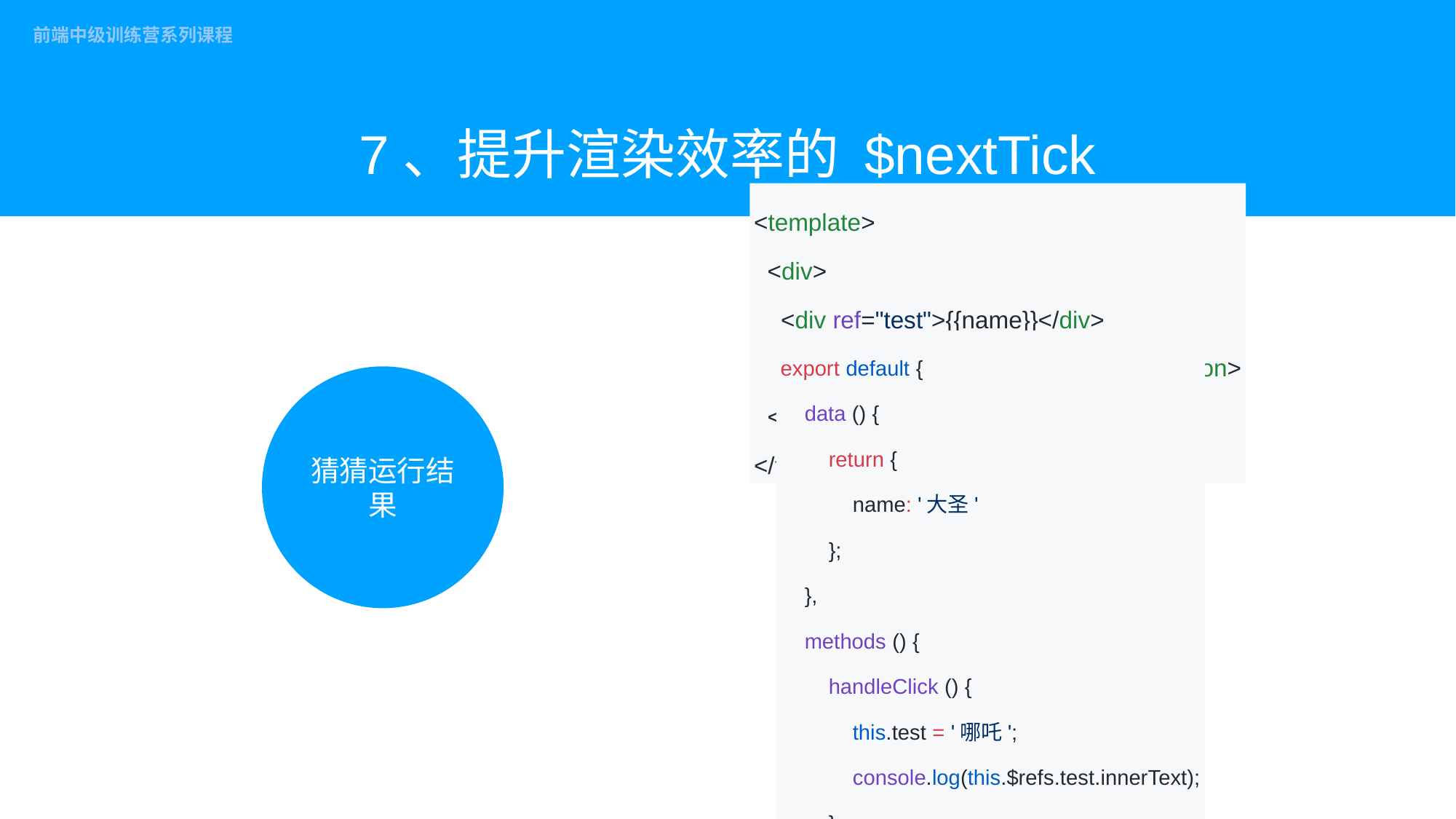

# 7、提升渲染效率的 $nextTick
<template>
  <div>
    <div ref="test">{{name}}</div>
    <button @click="handleClick">tet</button>
  </div>
</template>
猜猜运行结果
export default {
    data () {
        return {
            name: '大圣'
        };
    },
    methods () {
        handleClick () {
            this.test = '哪吒';
            console.log(this.$refs.test.innerText);
        }
    }
}